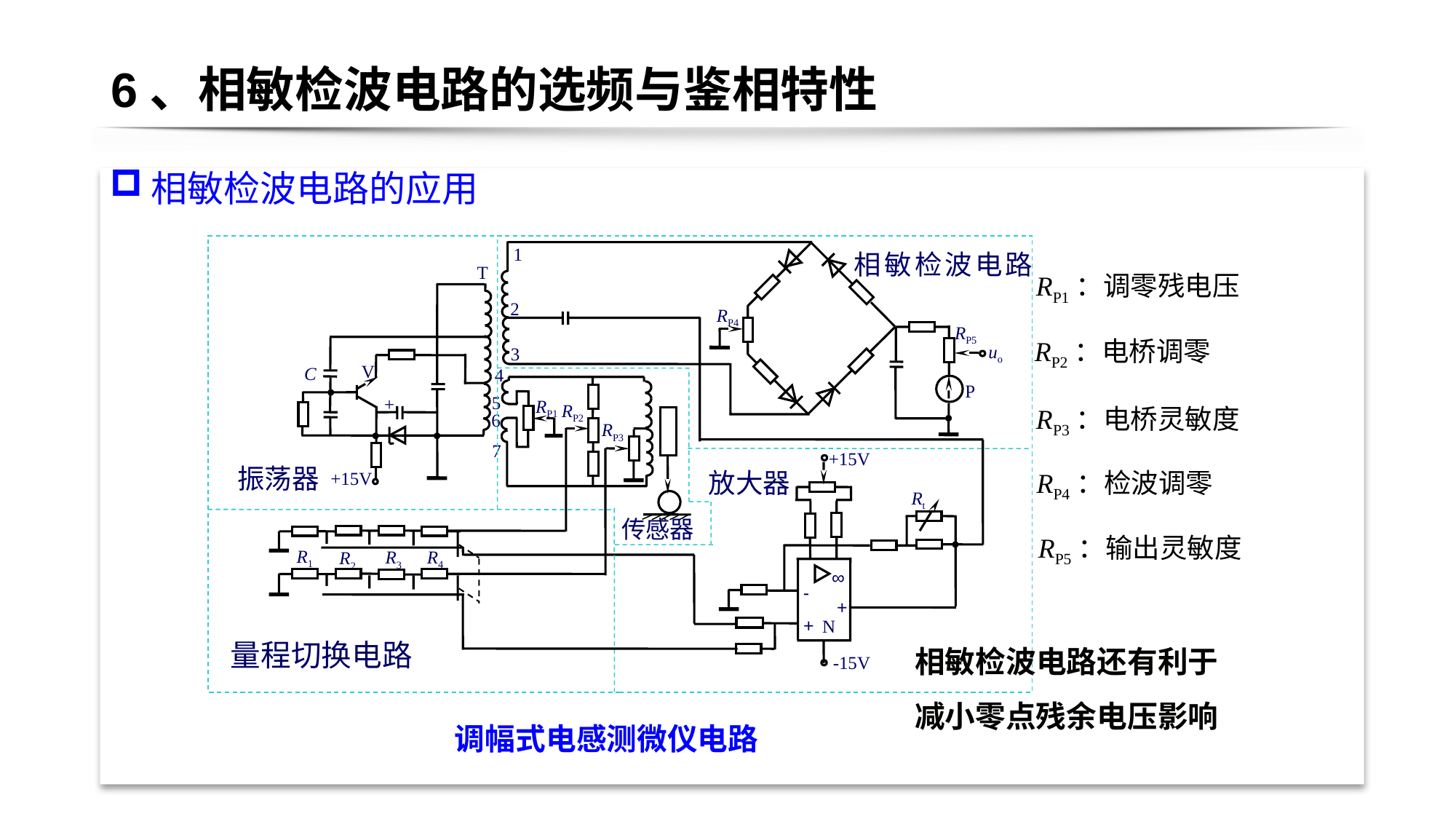

# 6、相敏检波电路的选频与鉴相特性
相敏检波电路的应用

1

相敏检波电路

T

RP1：调零残电压

2
RP4

RP5

RP2：电桥调零

uo

3

V

C
4

P

5

+

RP1

RP2

RP3：电桥灵敏度

6

RP3

7

+15V

振荡器

RP4：检波调零
放大器
+15V

Rt

传感器

RP5：输出灵敏度

R1

R4
R3

R2

∞

-

+

+
N

相敏检波电路还有利于减小零点残余电压影响

量程切换电路

-15V

调幅式电感测微仪电路